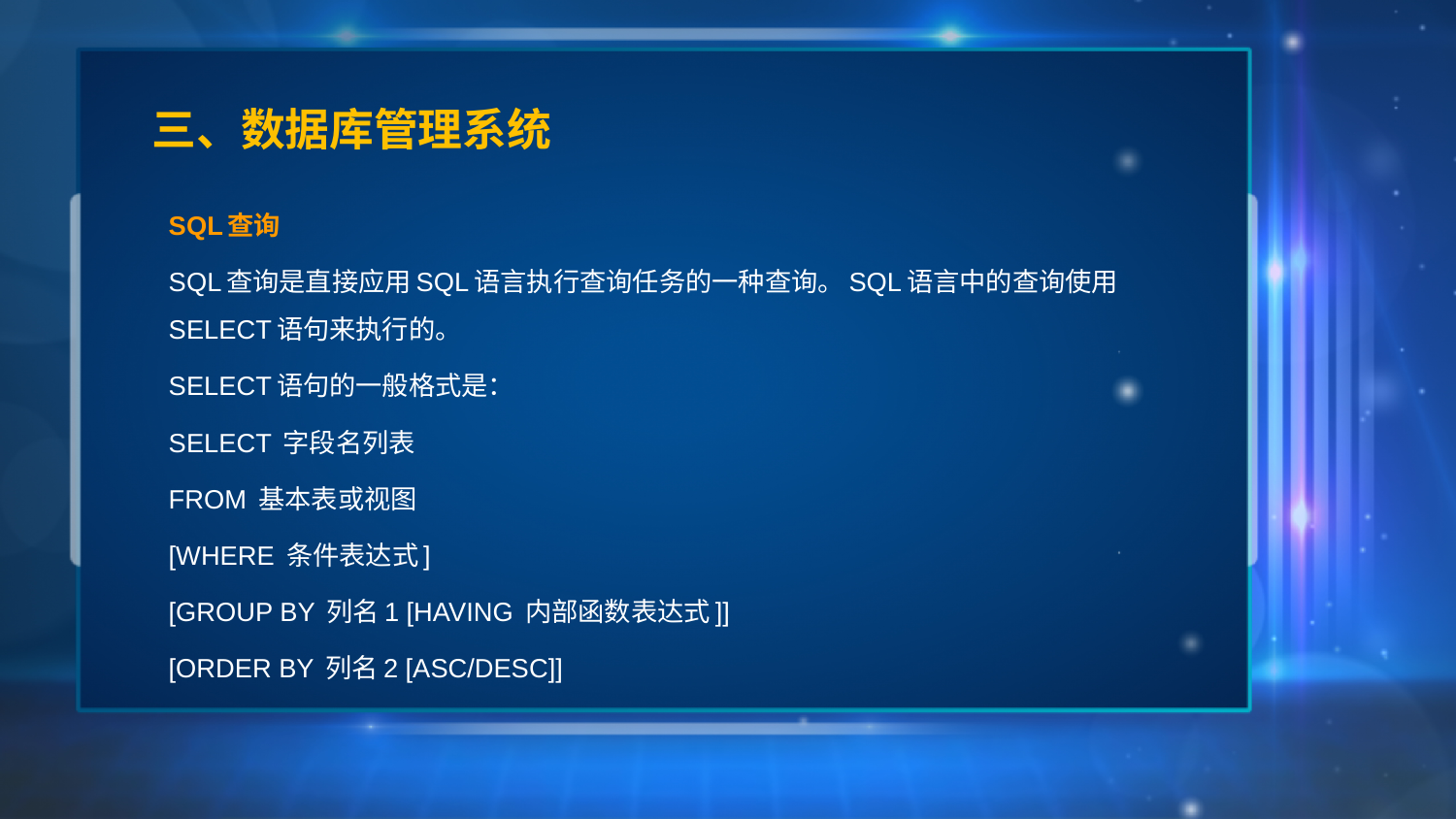

# 三、数据库管理系统
SQL查询
SQL查询是直接应用SQL语言执行查询任务的一种查询。SQL语言中的查询使用SELECT语句来执行的。
SELECT语句的一般格式是：
SELECT 字段名列表
FROM 基本表或视图
[WHERE 条件表达式]
[GROUP BY 列名1 [HAVING 内部函数表达式]]
[ORDER BY 列名2 [ASC/DESC]]